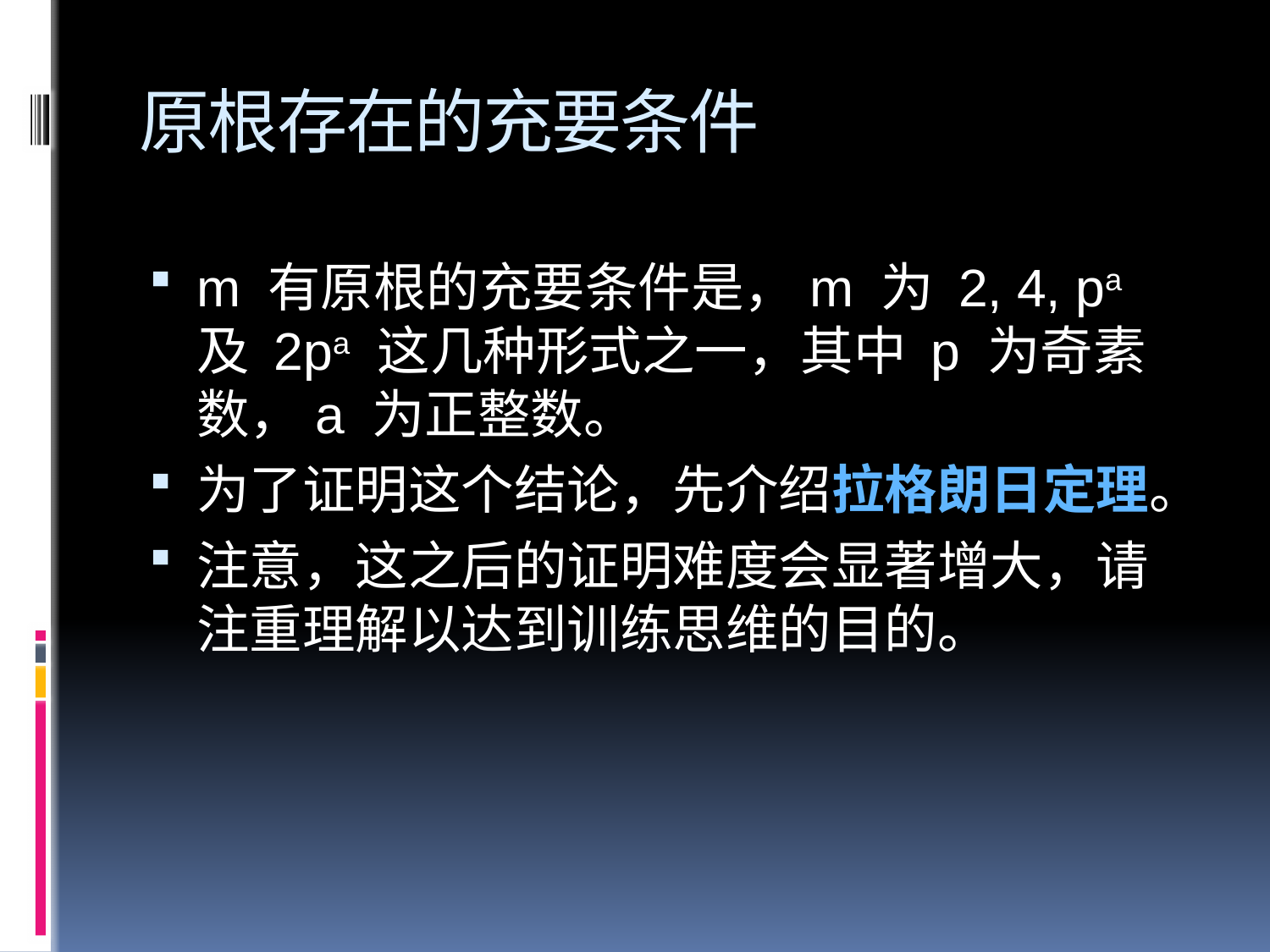

# 原根存在的充要条件
m 有原根的充要条件是，m 为 2, 4, pa 及 2pa 这几种形式之一，其中 p 为奇素数，a 为正整数。
为了证明这个结论，先介绍拉格朗日定理。
注意，这之后的证明难度会显著增大，请注重理解以达到训练思维的目的。